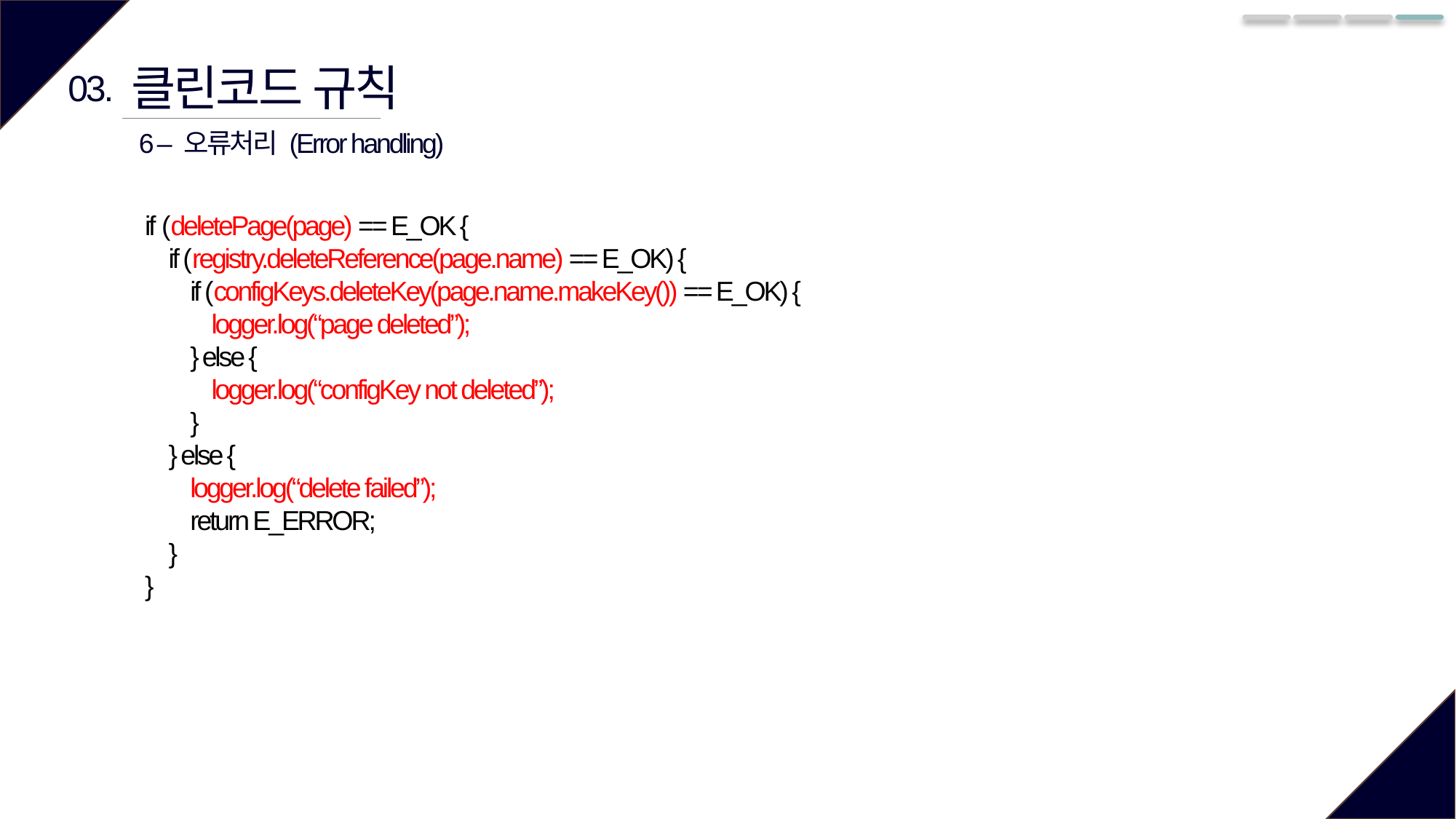

클린코드 규칙
03.
6 – 오류처리 (Error handling)
if (deletePage(page) == E_OK {
    if (registry.deleteReference(page.name) == E_OK) {
        if (configKeys.deleteKey(page.name.makeKey()) == E_OK) {
            logger.log(“page deleted”);
        } else {
            logger.log(“configKey not deleted”);
        }
    } else {
        logger.log(“delete failed”);
        return E_ERROR;
    }
}